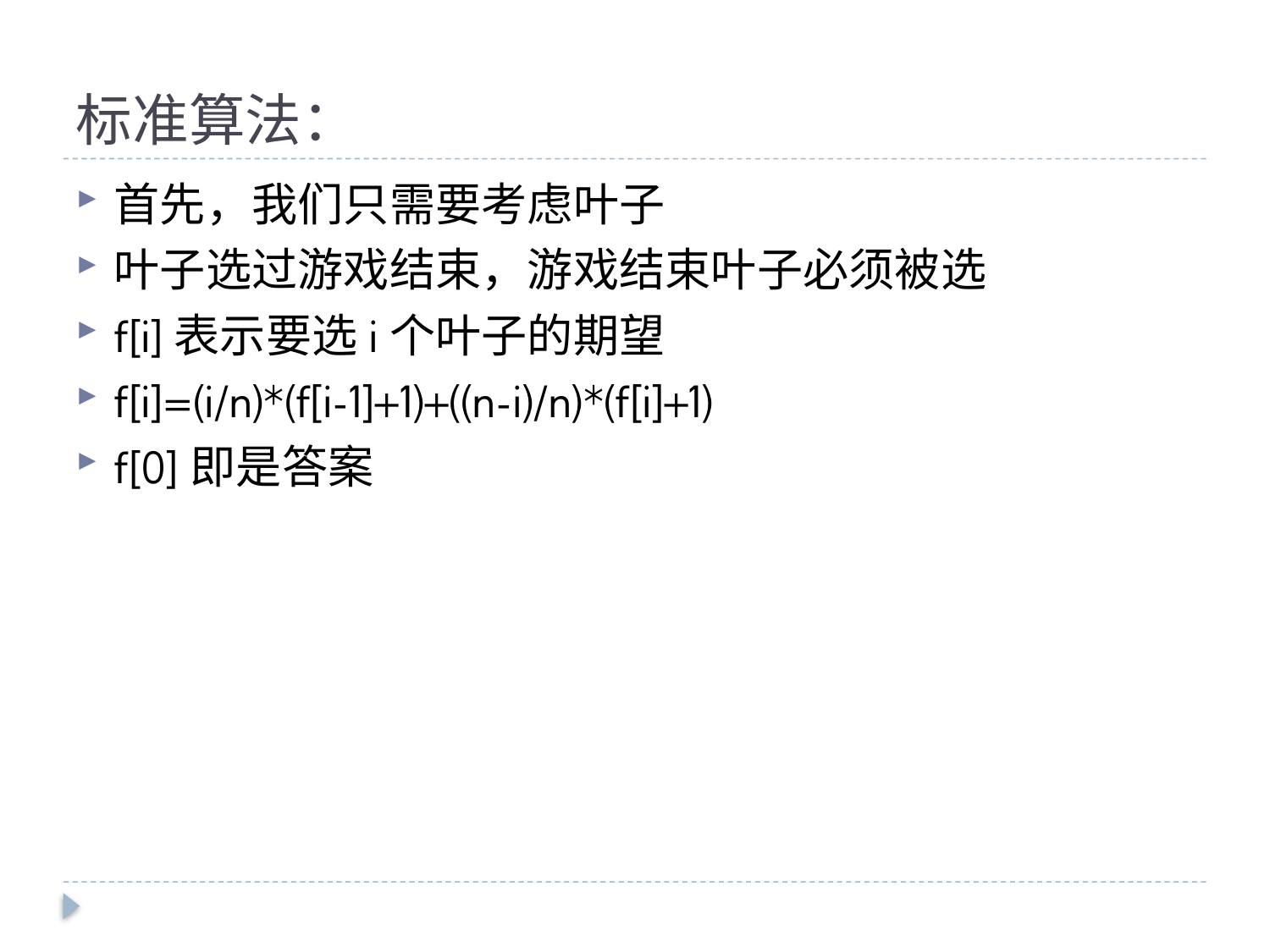

# 标准算法：
首先，我们只需要考虑叶子
叶子选过游戏结束，游戏结束叶子必须被选
f[i]表示要选i个叶子的期望
f[i]=(i/n)*(f[i-1]+1)+((n-i)/n)*(f[i]+1)
f[0]即是答案